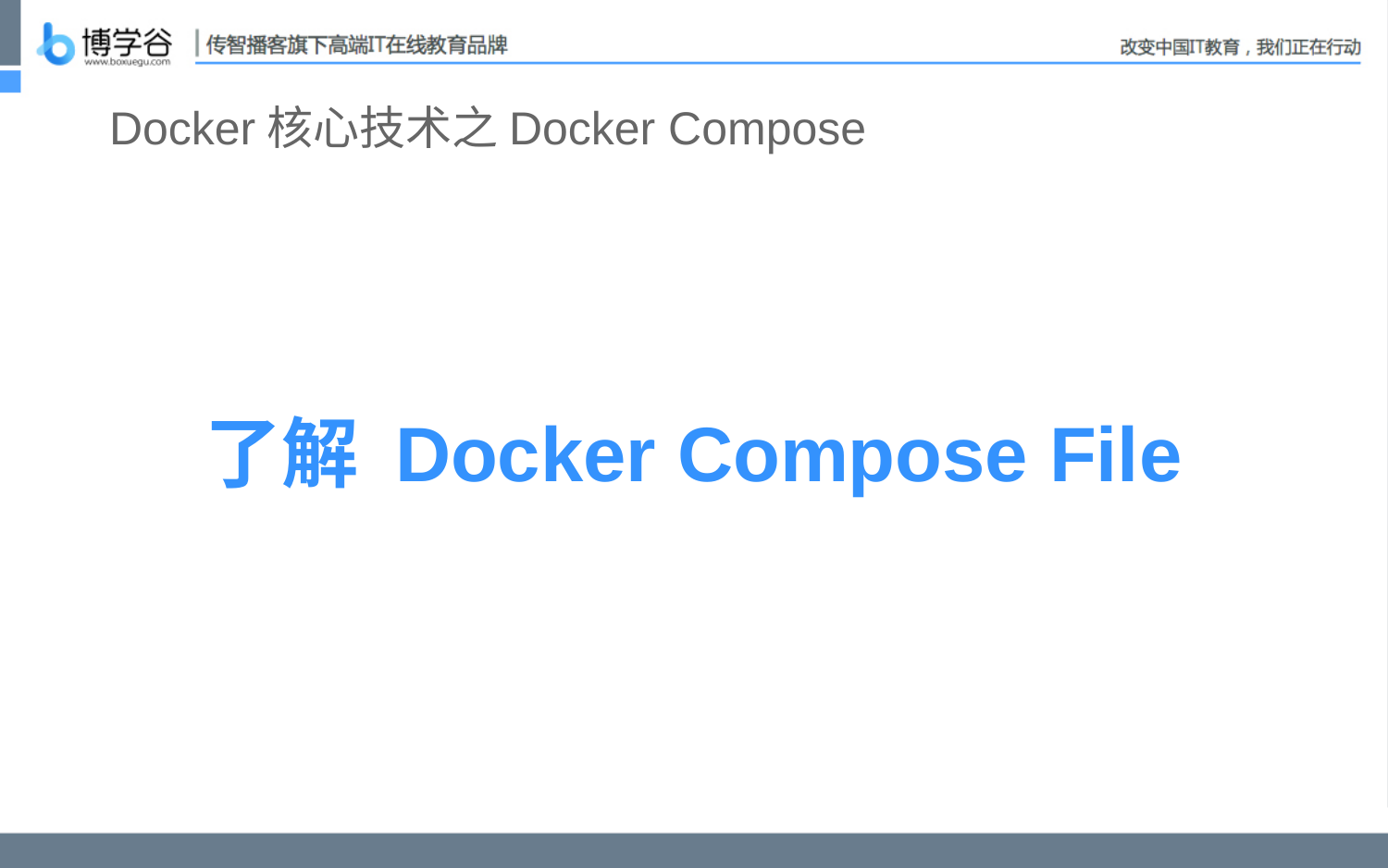

Docker核心技术之Docker Compose
# 了解 Docker Compose File